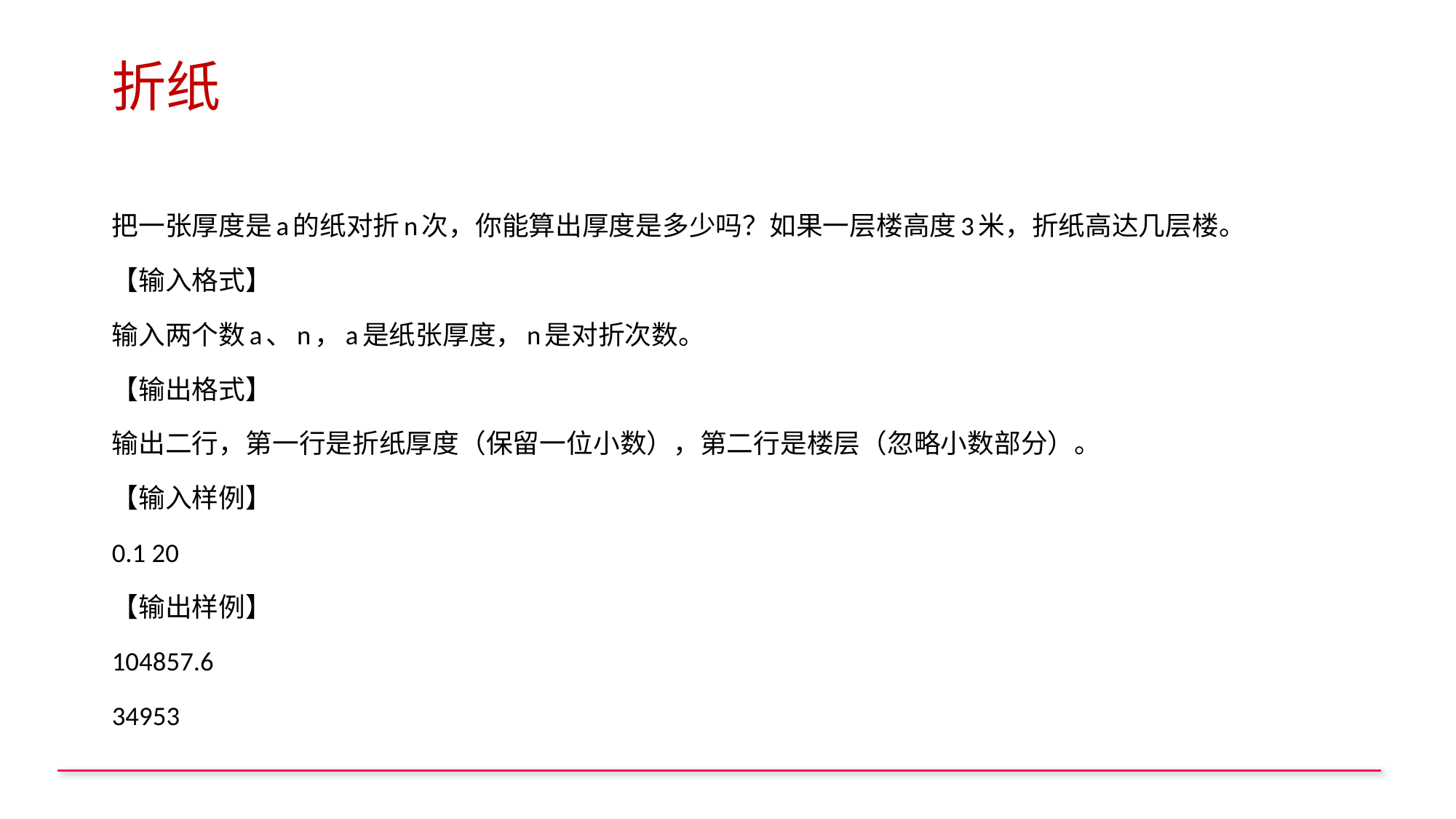

# 折纸
把一张厚度是a的纸对折n次，你能算出厚度是多少吗？如果一层楼高度3米，折纸高达几层楼。
【输入格式】
输入两个数a、n，a是纸张厚度，n是对折次数。
【输出格式】
输出二行，第一行是折纸厚度（保留一位小数），第二行是楼层（忽略小数部分）。
【输入样例】
0.1 20
【输出样例】
104857.6
34953